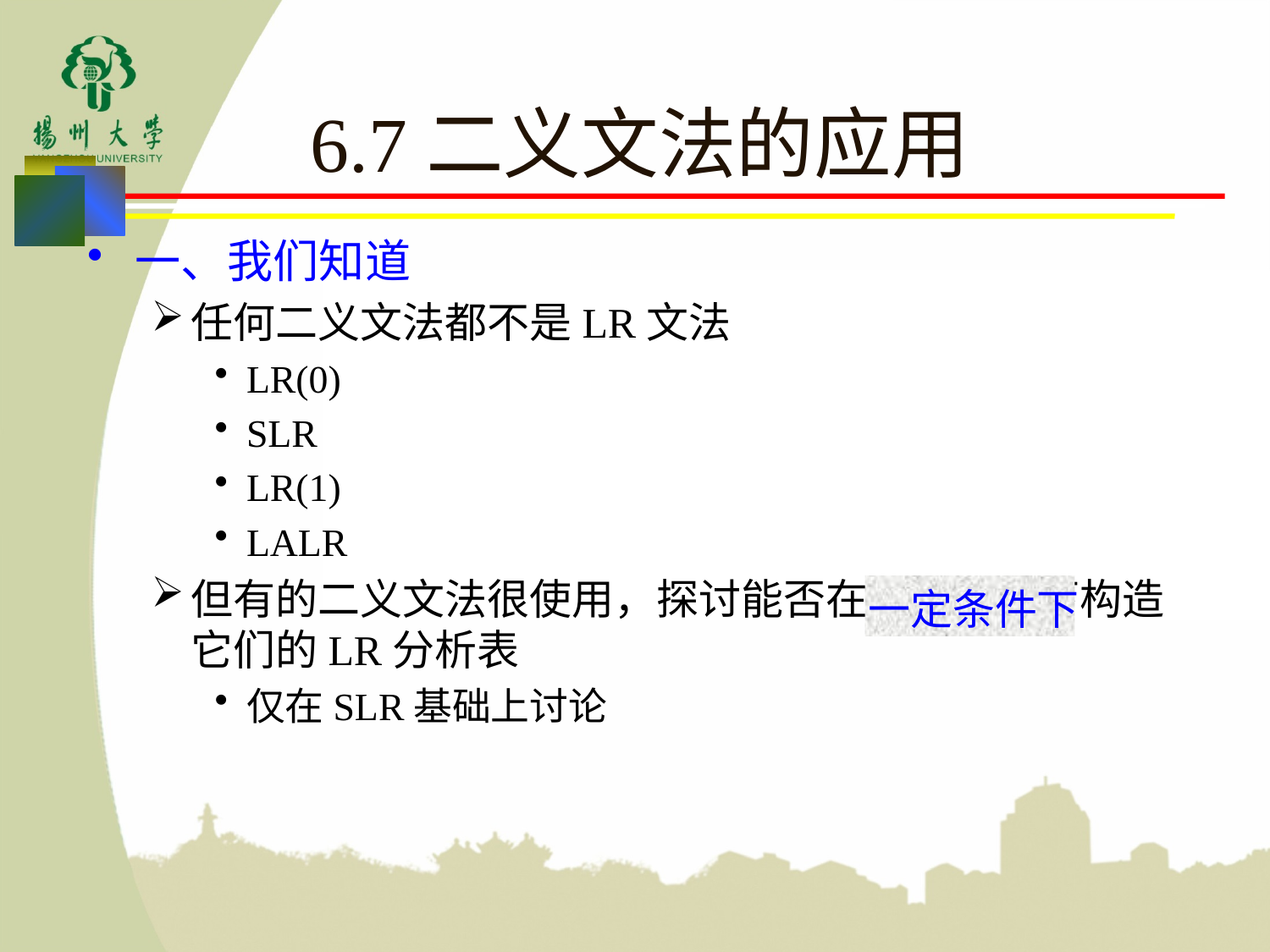

# 6.7二义文法的应用
一、我们知道
任何二义文法都不是LR文法
LR(0)
SLR
LR(1)
LALR
但有的二义文法很使用，探讨能否在一定条件下构造它们的LR分析表
仅在SLR基础上讨论
一定条件下

136